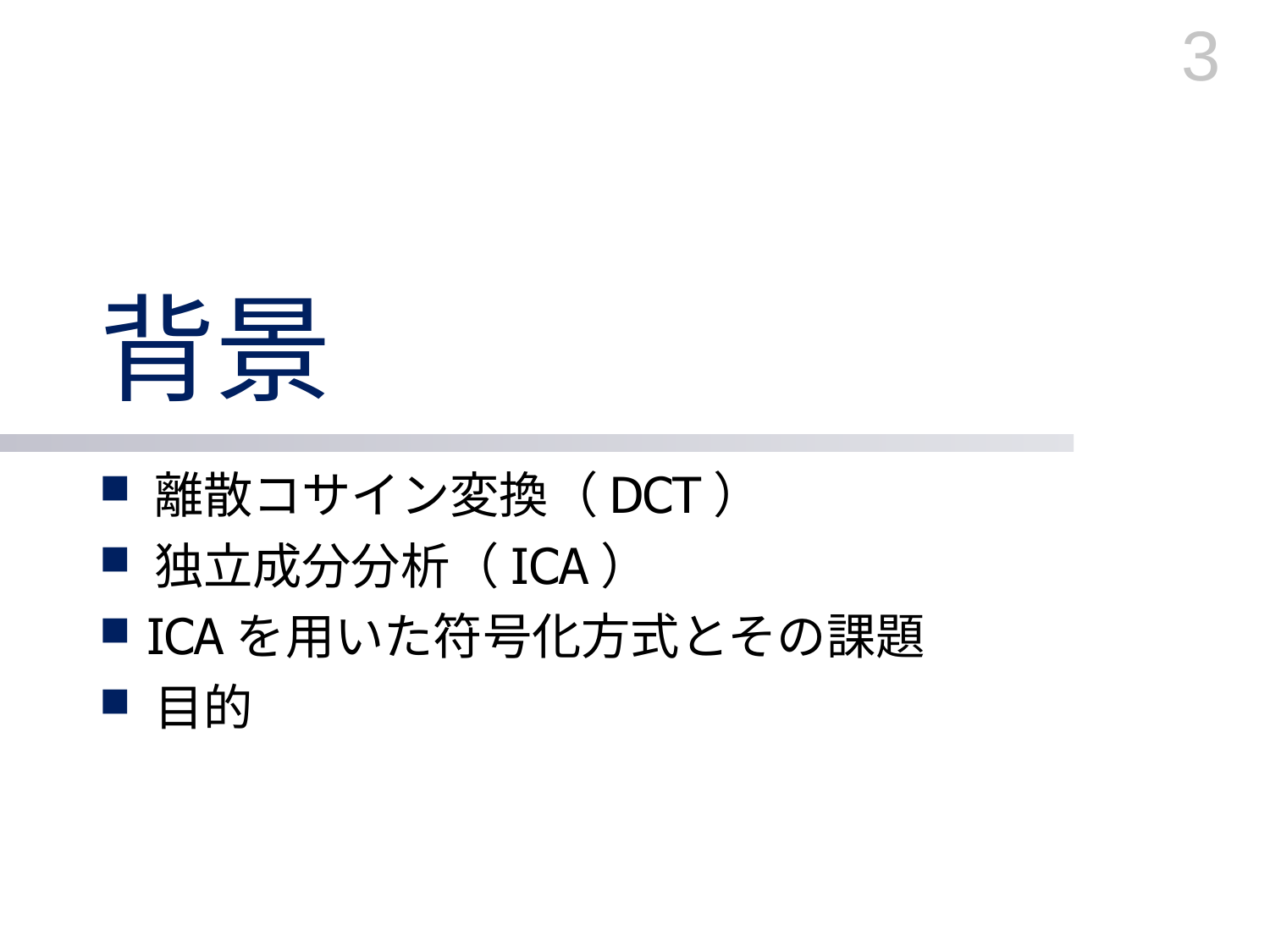

3
# 背景
 離散コサイン変換（DCT）
 独立成分分析（ICA）
 ICAを用いた符号化方式とその課題
 目的